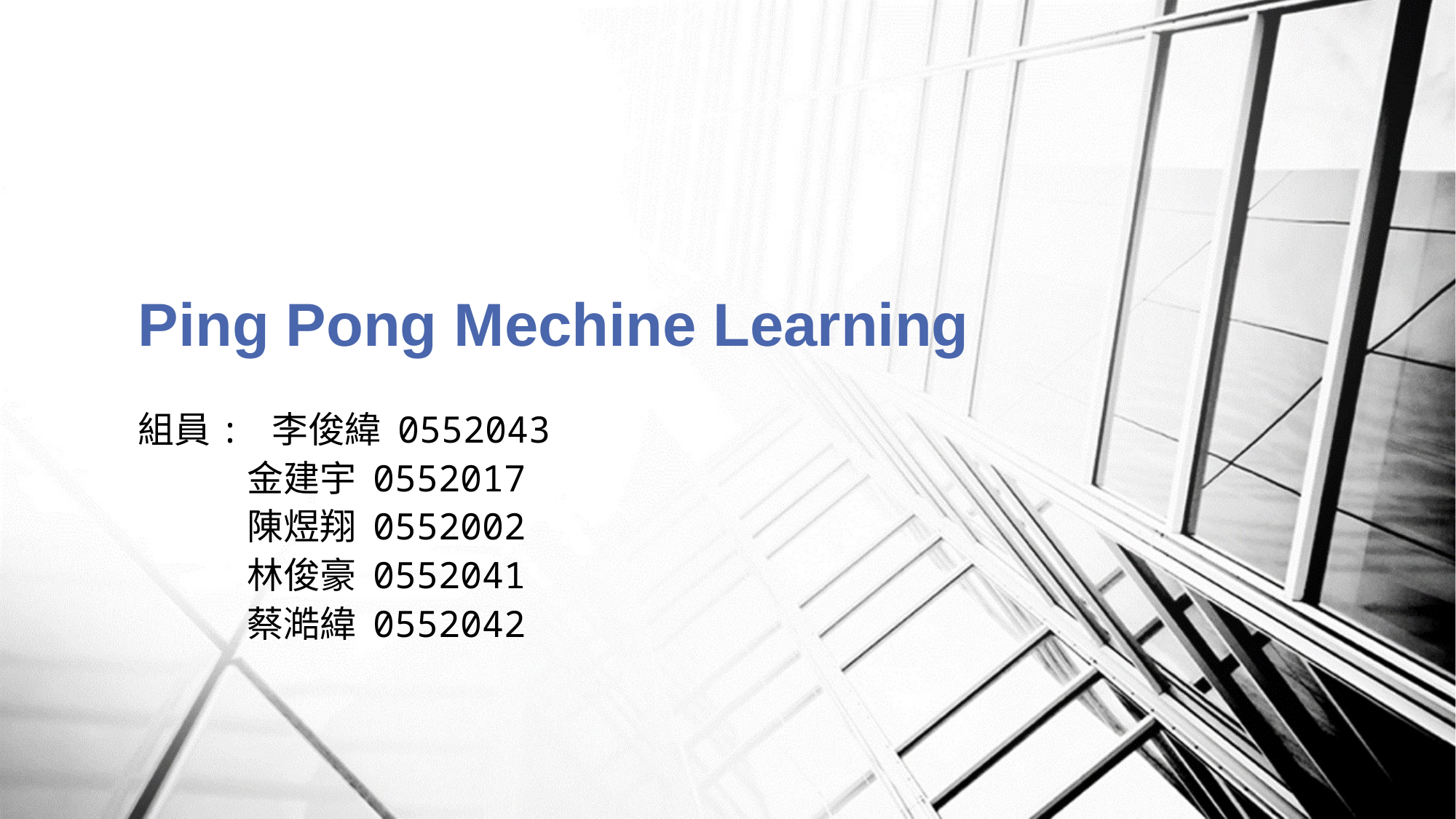

# Ping Pong Mechine Learning
組員: 李俊緯 0552043
	金建宇 0552017
	陳煜翔 0552002
	林俊豪 0552041
  	蔡澔緯 0552042